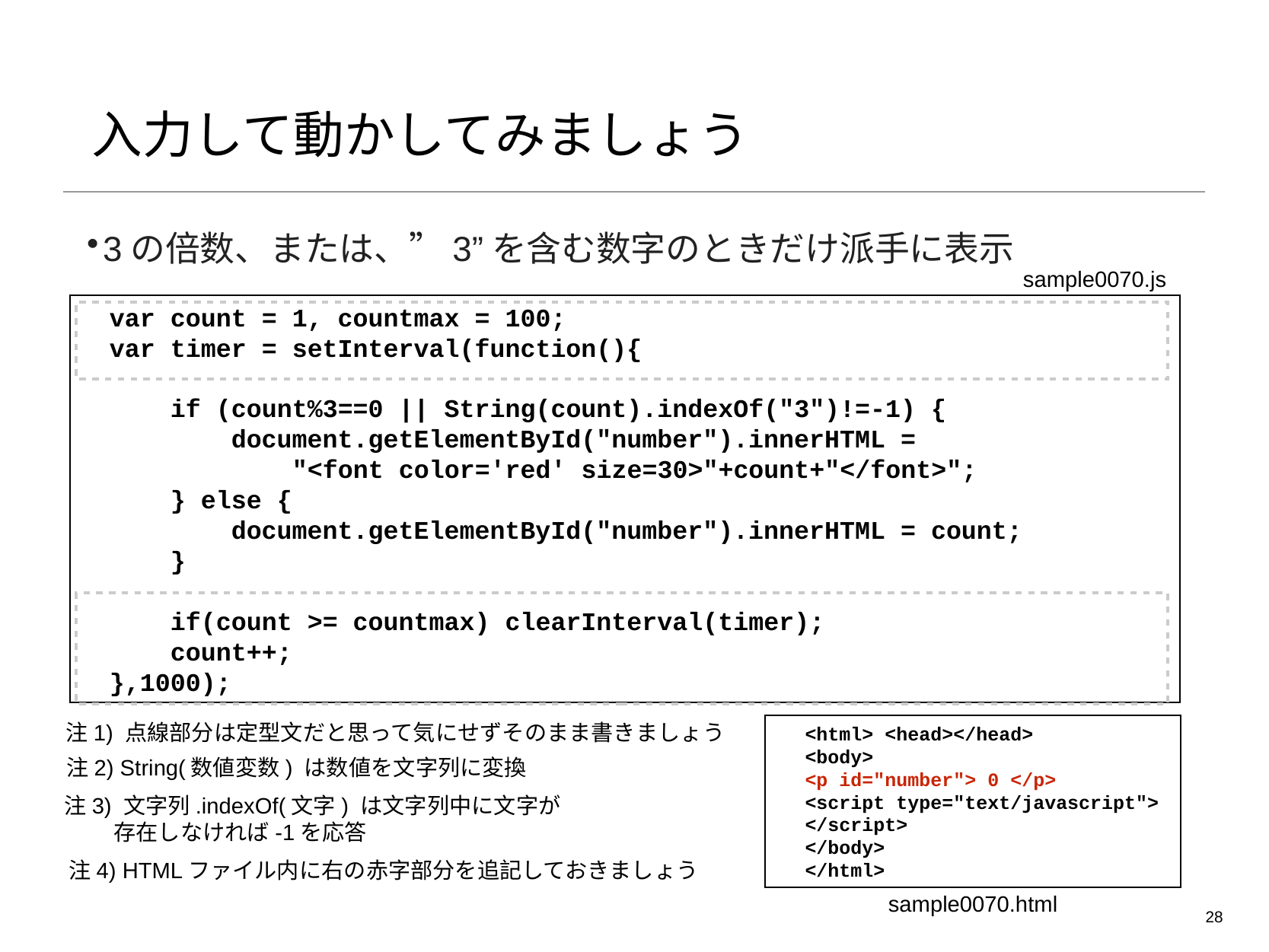

# 入力して動かしてみましょう
3の倍数、または、”3”を含む数字のときだけ派手に表示
sample0070.js
var count = 1, countmax = 100;
var timer = setInterval(function(){

    if (count%3==0 || String(count).indexOf("3")!=-1) {
        document.getElementById("number").innerHTML =
            "<font color='red' size=30>"+count+"</font>";
    } else {
        document.getElementById("number").innerHTML = count;
    }

    if(count >= countmax) clearInterval(timer);
    count++;
},1000);

注1) 点線部分は定型文だと思って気にせずそのまま書きましょう
<html> <head></head>
<body>
<p id="number"> 0 </p>
<script type="text/javascript">
</script>
</body>
</html>
注2) String(数値変数) は数値を文字列に変換
注3) 文字列.indexOf(文字) は文字列中に文字が
　　 存在しなければ-1を応答
注4) HTMLファイル内に右の赤字部分を追記しておきましょう
sample0070.html
28